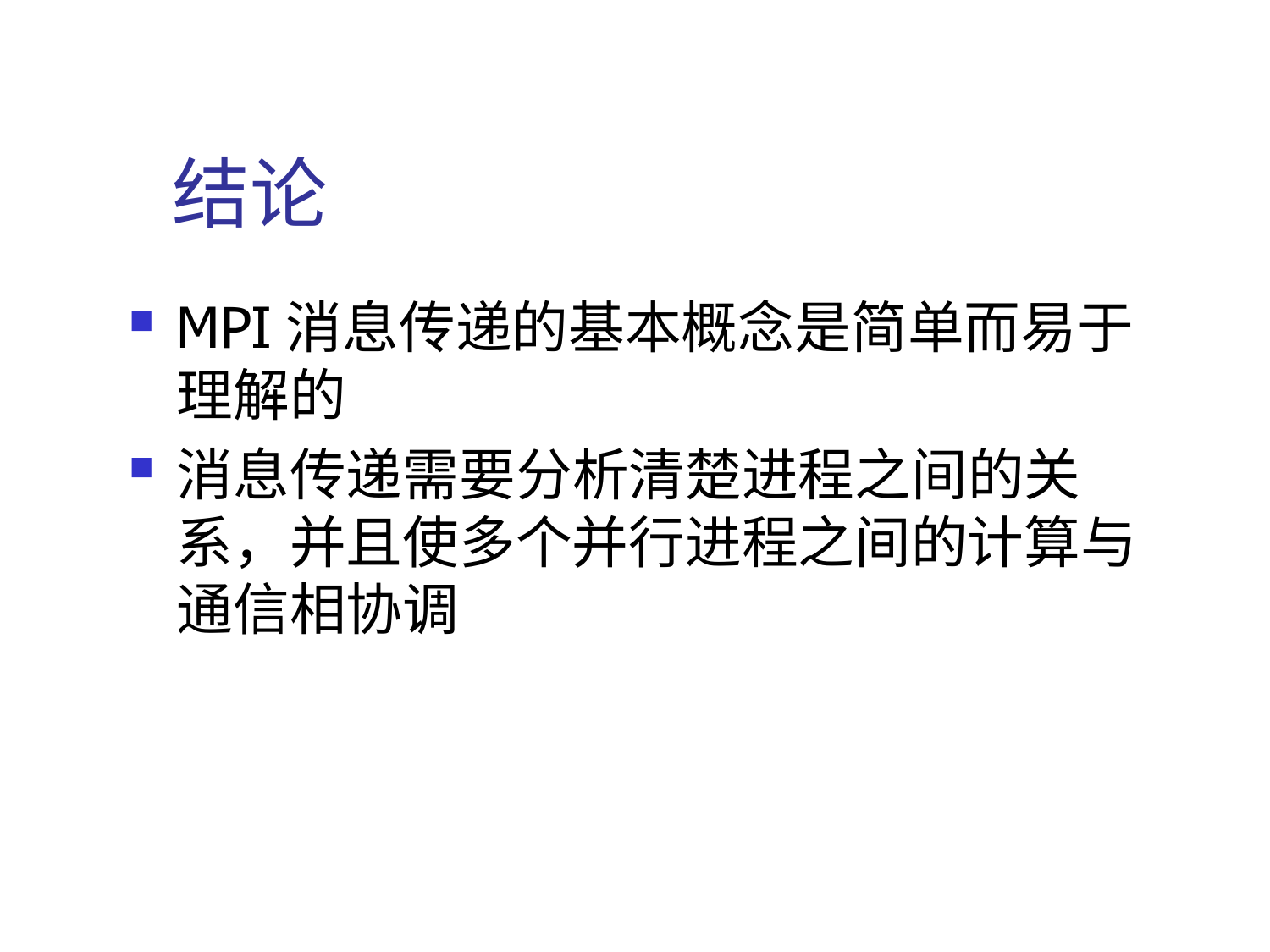

# 结论
MPI消息传递的基本概念是简单而易于理解的
消息传递需要分析清楚进程之间的关系，并且使多个并行进程之间的计算与通信相协调